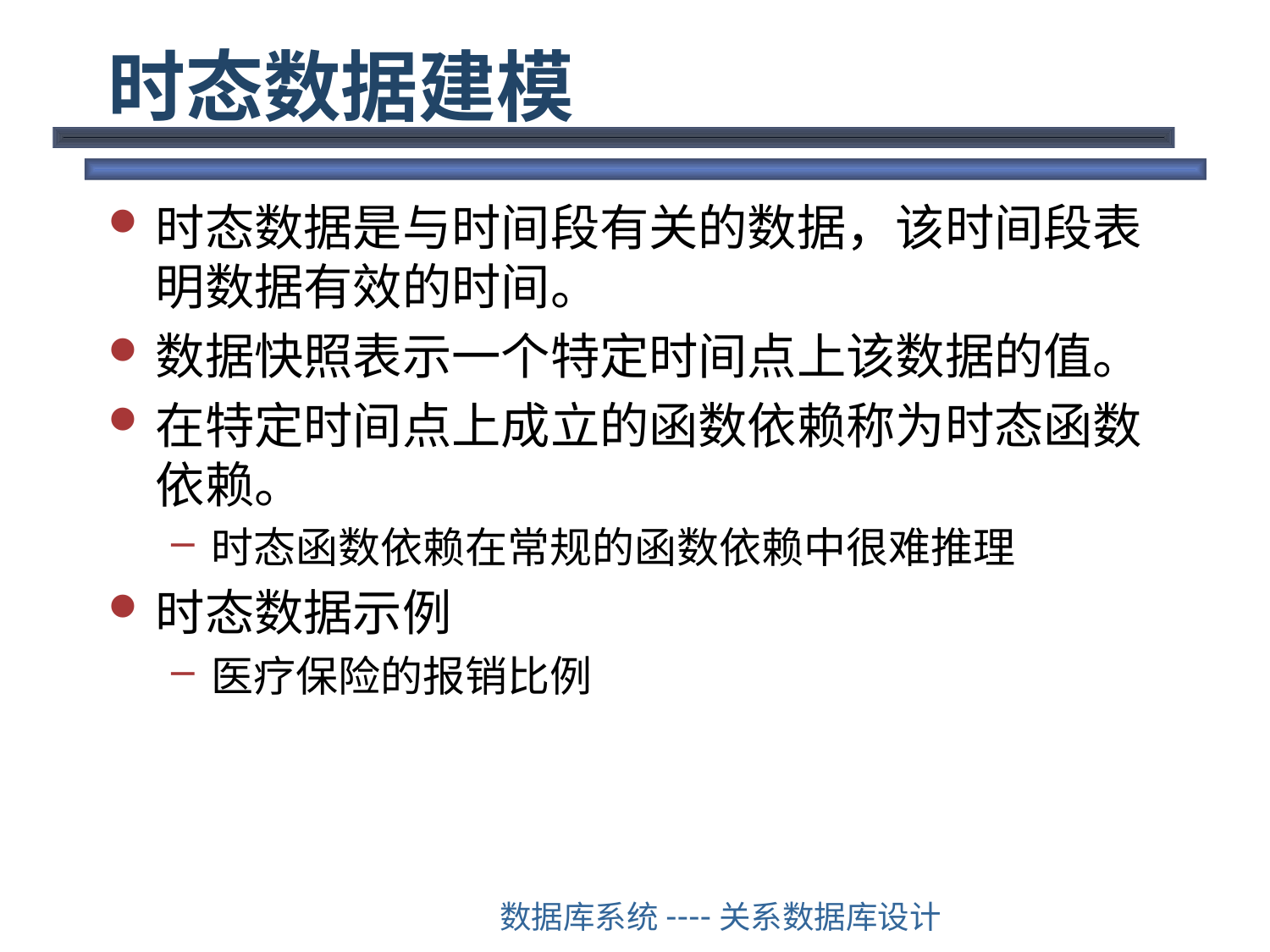

# 时态数据建模
时态数据是与时间段有关的数据，该时间段表明数据有效的时间。
数据快照表示一个特定时间点上该数据的值。
在特定时间点上成立的函数依赖称为时态函数依赖。
时态函数依赖在常规的函数依赖中很难推理
时态数据示例
医疗保险的报销比例

数据库系统----关系数据库设计